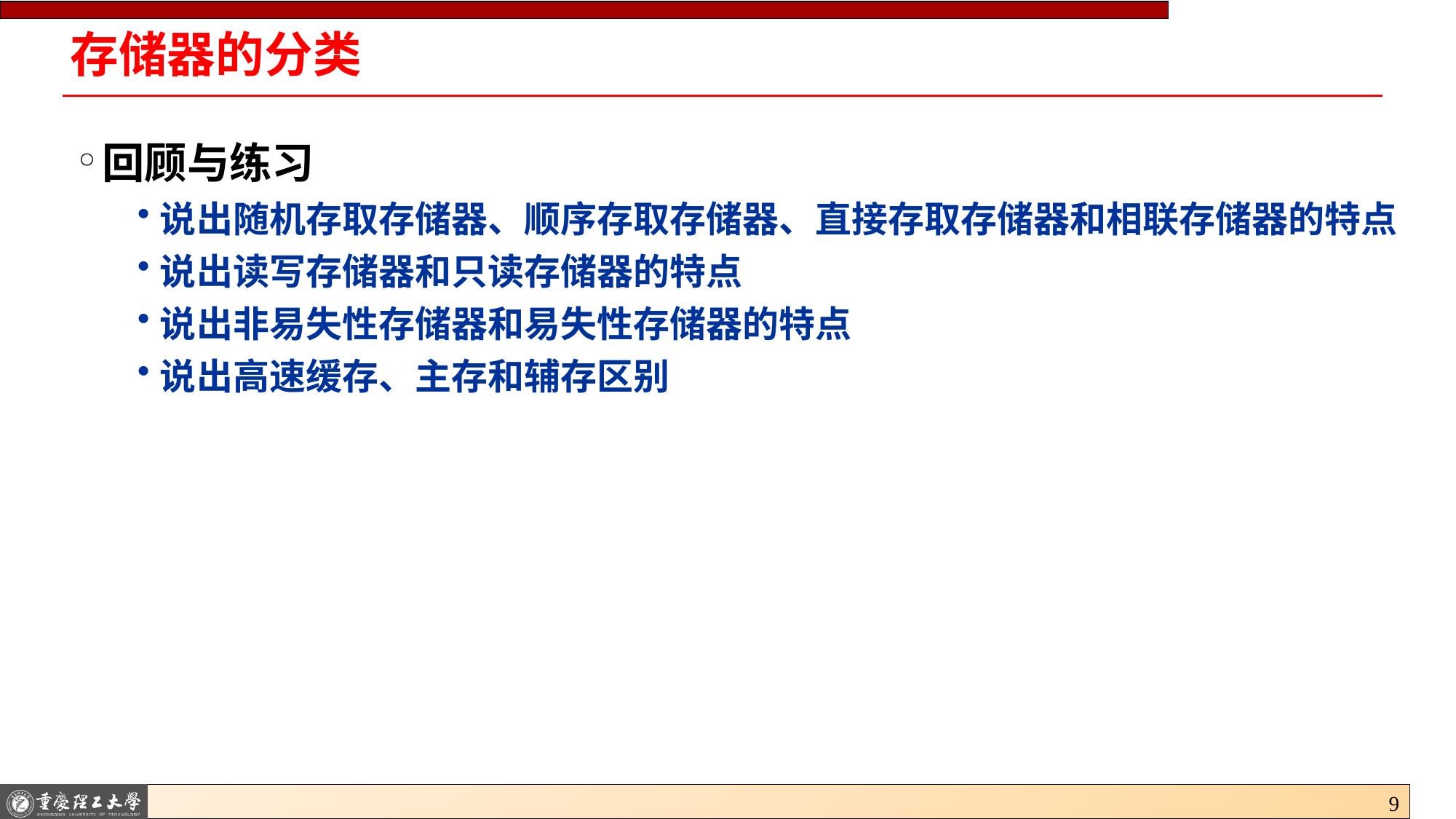

# 存储器的分类
回顾与练习
说出随机存取存储器、顺序存取存储器、直接存取存储器和相联存储器的特点
说出读写存储器和只读存储器的特点
说出非易失性存储器和易失性存储器的特点
说出高速缓存、主存和辅存区别